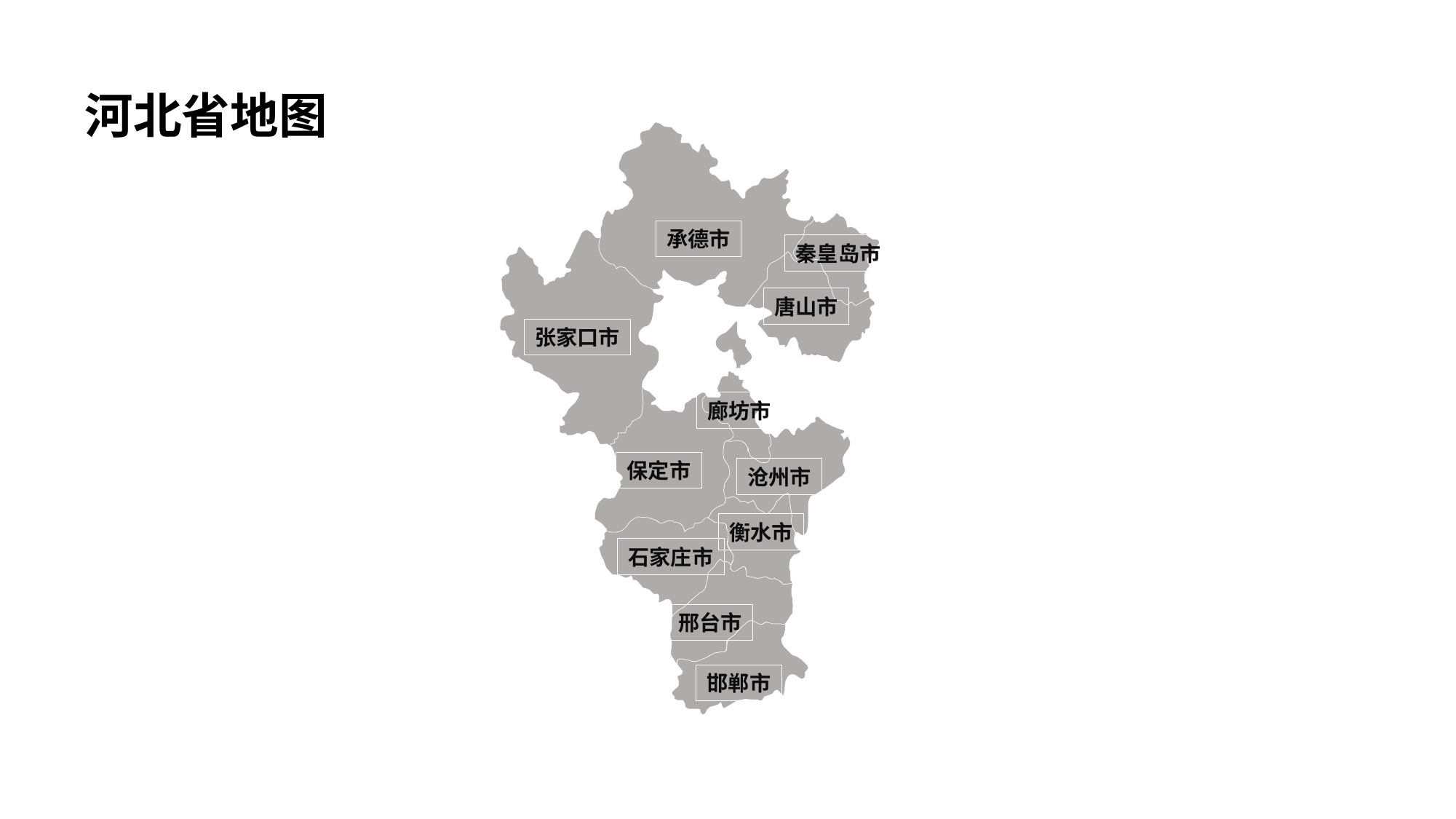

河北省地图

承德市

秦皇岛市

唐山市
张家口市

廊坊市

保定市
沧州市

衡水市

石家庄市

邢台市

邯郸市